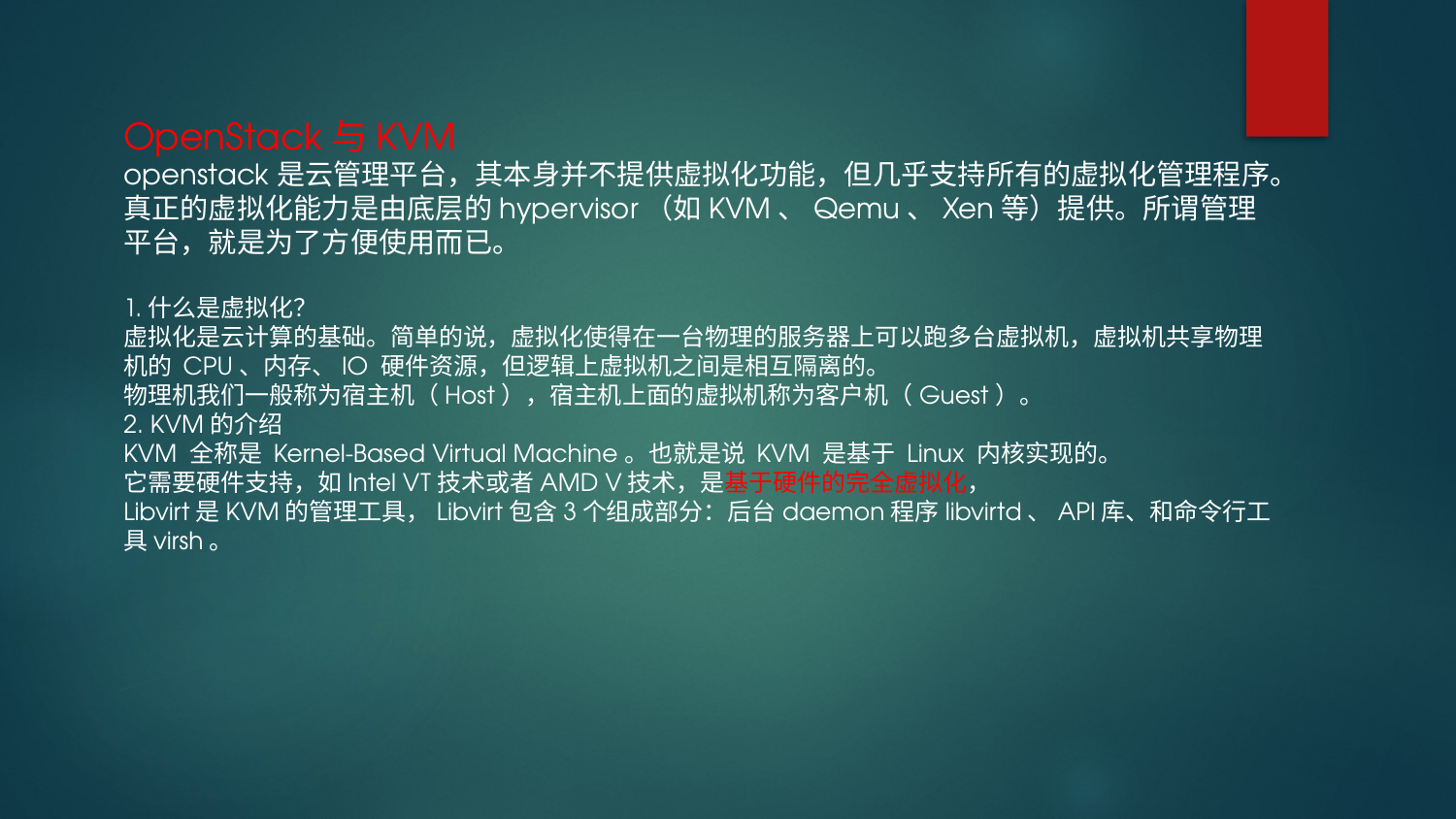

OpenStack与KVM
openstack是云管理平台，其本身并不提供虚拟化功能，但几乎支持所有的虚拟化管理程序。真正的虚拟化能力是由底层的hypervisor（如KVM、Qemu、Xen等）提供。所谓管理平台，就是为了方便使用而已。

1.什么是虚拟化？
虚拟化是云计算的基础。简单的说，虚拟化使得在一台物理的服务器上可以跑多台虚拟机，虚拟机共享物理机的 CPU、内存、IO 硬件资源，但逻辑上虚拟机之间是相互隔离的。
物理机我们一般称为宿主机（Host），宿主机上面的虚拟机称为客户机（Guest）。
2. KVM的介绍
KVM 全称是 Kernel-Based Virtual Machine。也就是说 KVM 是基于 Linux 内核实现的。
它需要硬件支持，如Intel VT技术或者AMD V技术，是基于硬件的完全虚拟化，
Libvirt是KVM的管理工具，Libvirt包含3个组成部分：后台daemon程序libvirtd、API库、和命令行工具virsh。